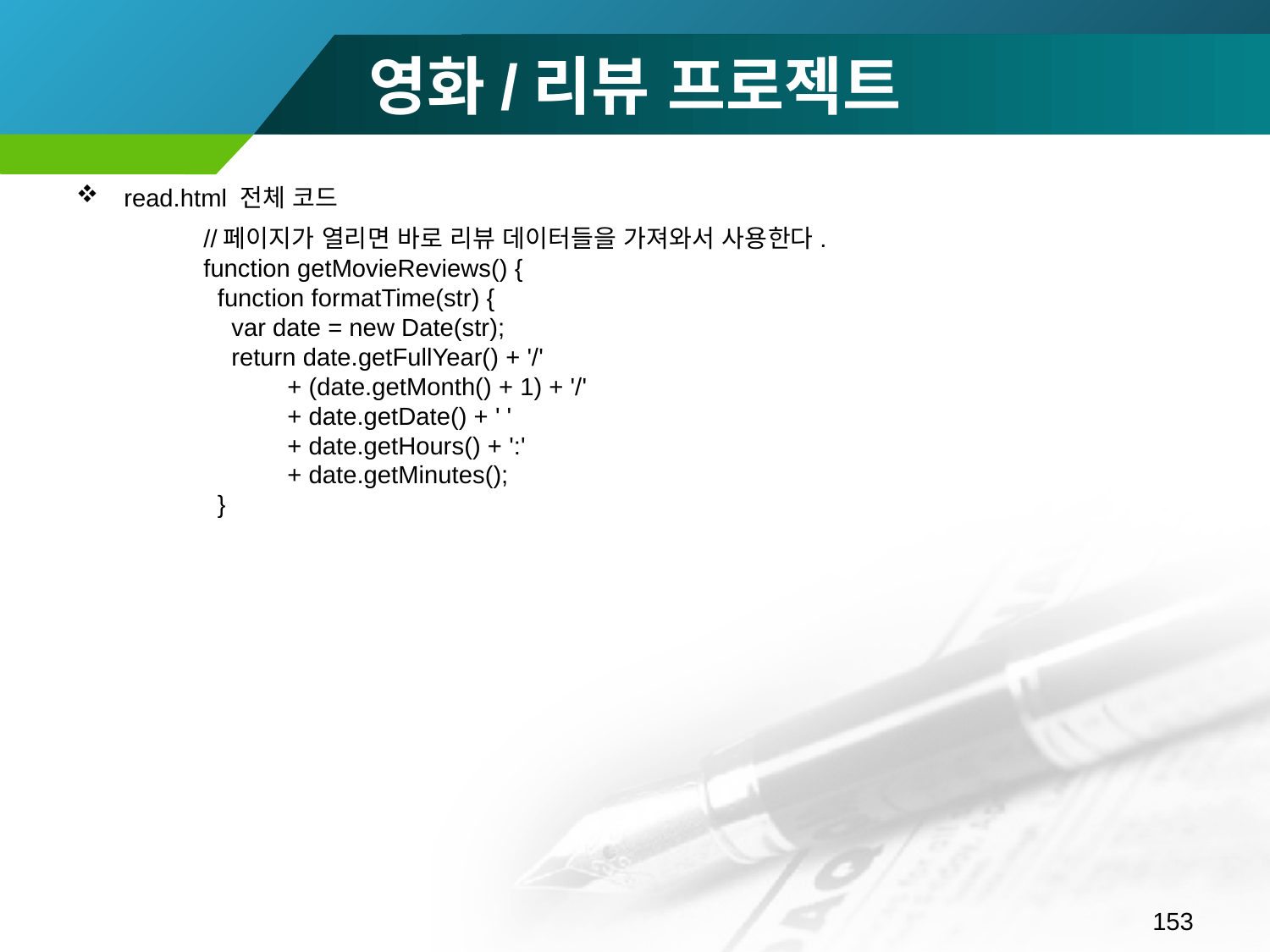

# 영화/리뷰 프로젝트
read.html 전체 코드
        //페이지가 열리면 바로 리뷰 데이터들을 가져와서 사용한다.
        function getMovieReviews() {
          function formatTime(str) {
            var date = new Date(str);
            return date.getFullYear() + '/'
                    + (date.getMonth() + 1) + '/'
                    + date.getDate() + ' '
                    + date.getHours() + ':'
                    + date.getMinutes();
          }

153